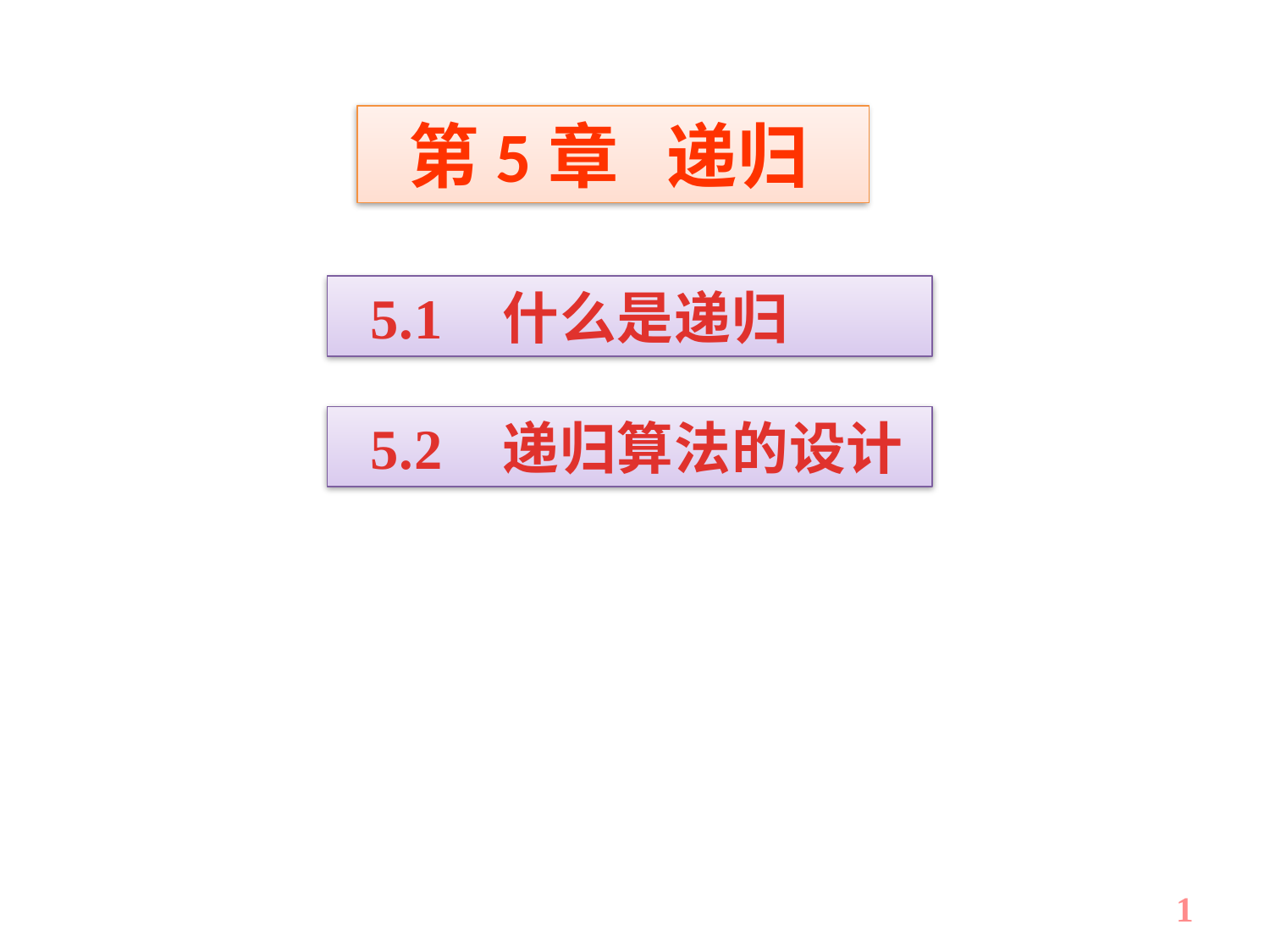

第5章   递归
  5.1   什么是递归
  5.2   递归算法的设计
1